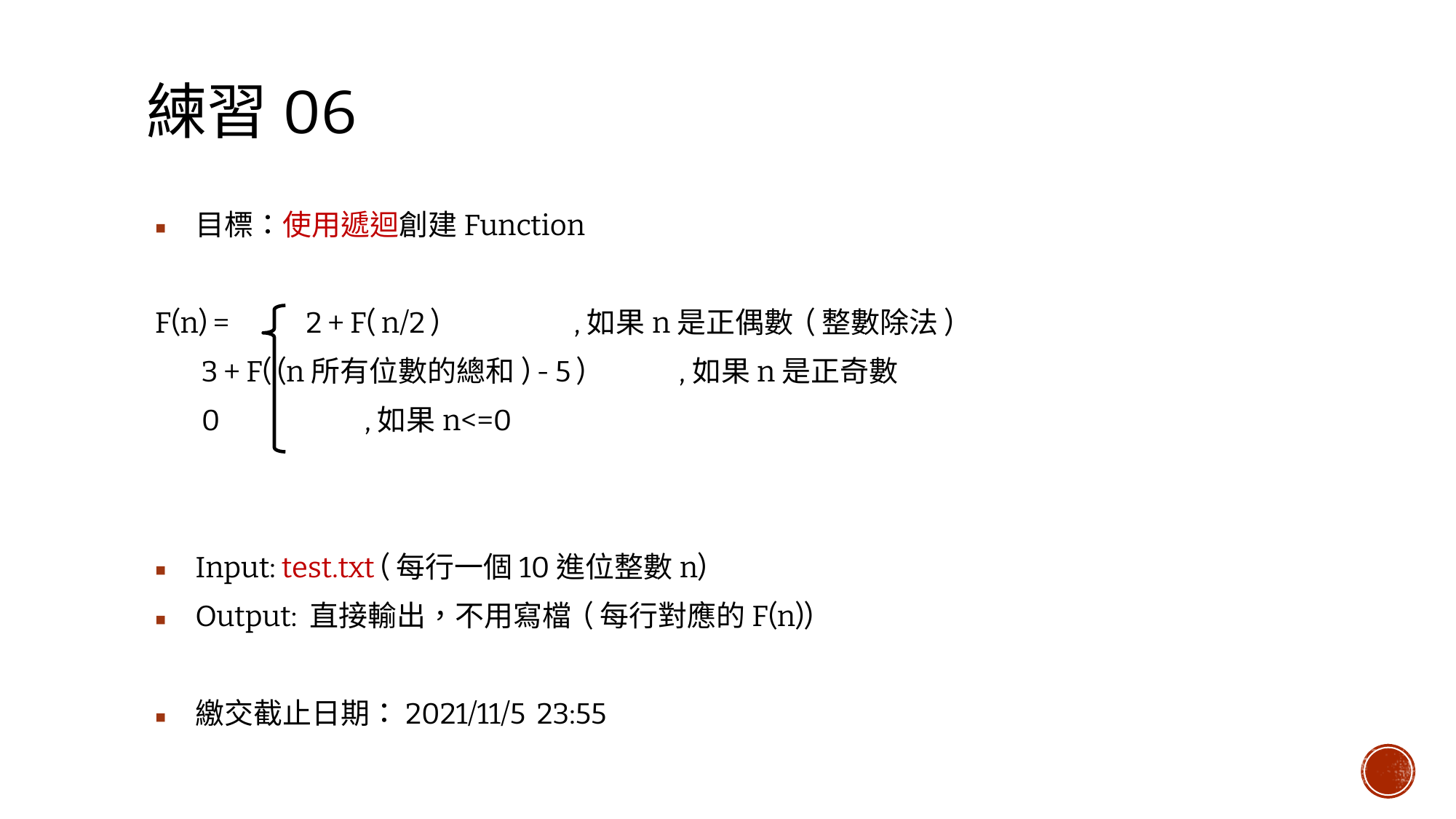

# 練習06
目標：使用遞迴創建Function

F(n) = 	        2 + F( n/2 ) 		     		,如果n是正偶數 (整數除法)
	        3 + F( (n所有位數的總和) - 5 )	,如果n是正奇數
	        0				    	,如果n<=0

Input: test.txt (每行一個10進位整數n)
Output: 直接輸出，不用寫檔 (每行對應的F(n))

繳交截止日期：2021/11/5  23:55